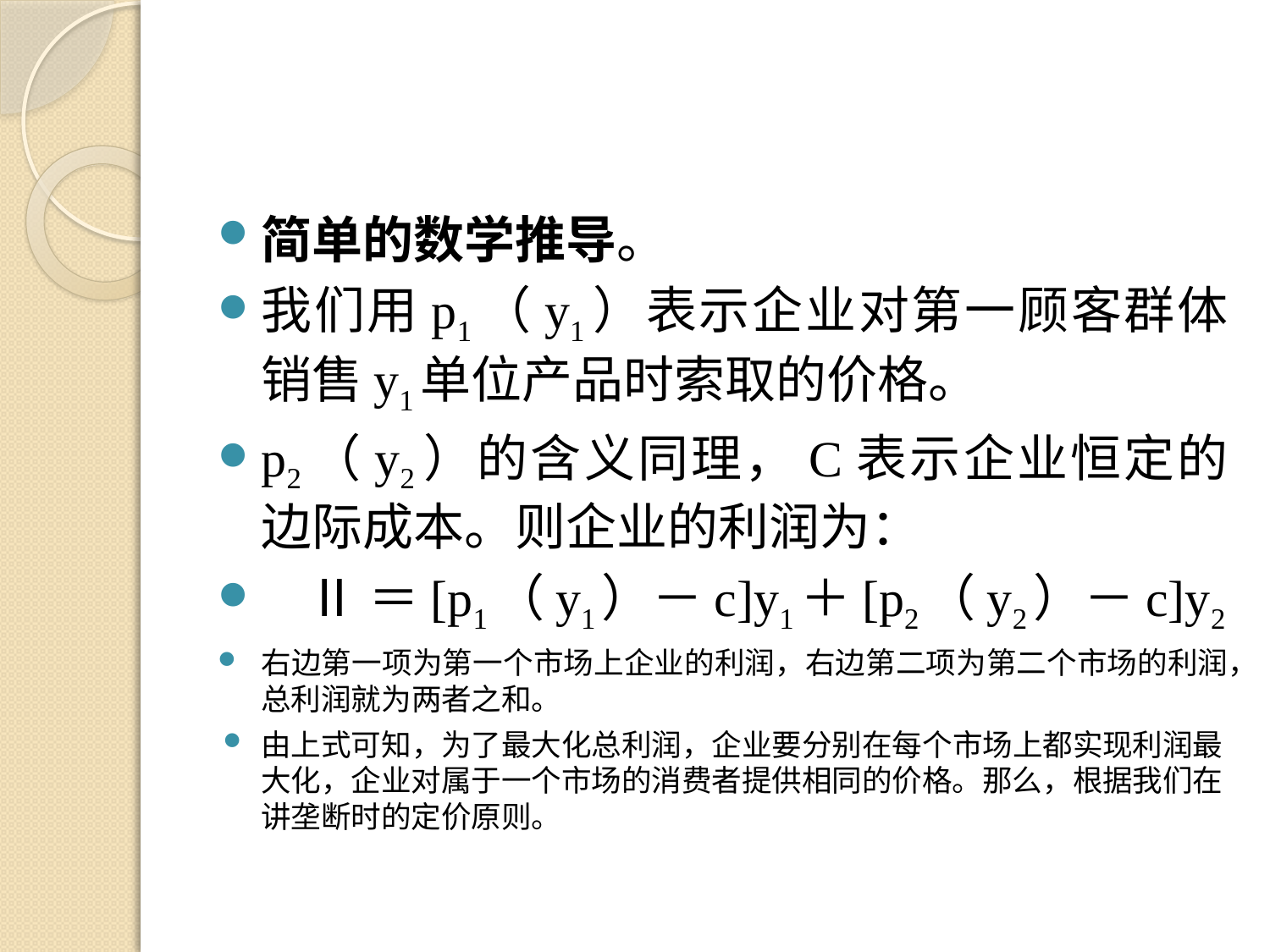

#
简单的数学推导。
我们用p1（y1）表示企业对第一顾客群体销售y1单位产品时索取的价格。
p2（y2）的含义同理，C表示企业恒定的边际成本。则企业的利润为：
    Ⅱ＝[p1（y1）－c]y1＋[p2（y2）－c]y2
右边第一项为第一个市场上企业的利润，右边第二项为第二个市场的利润，总利润就为两者之和。
由上式可知，为了最大化总利润，企业要分别在每个市场上都实现利润最大化，企业对属于一个市场的消费者提供相同的价格。那么，根据我们在讲垄断时的定价原则。